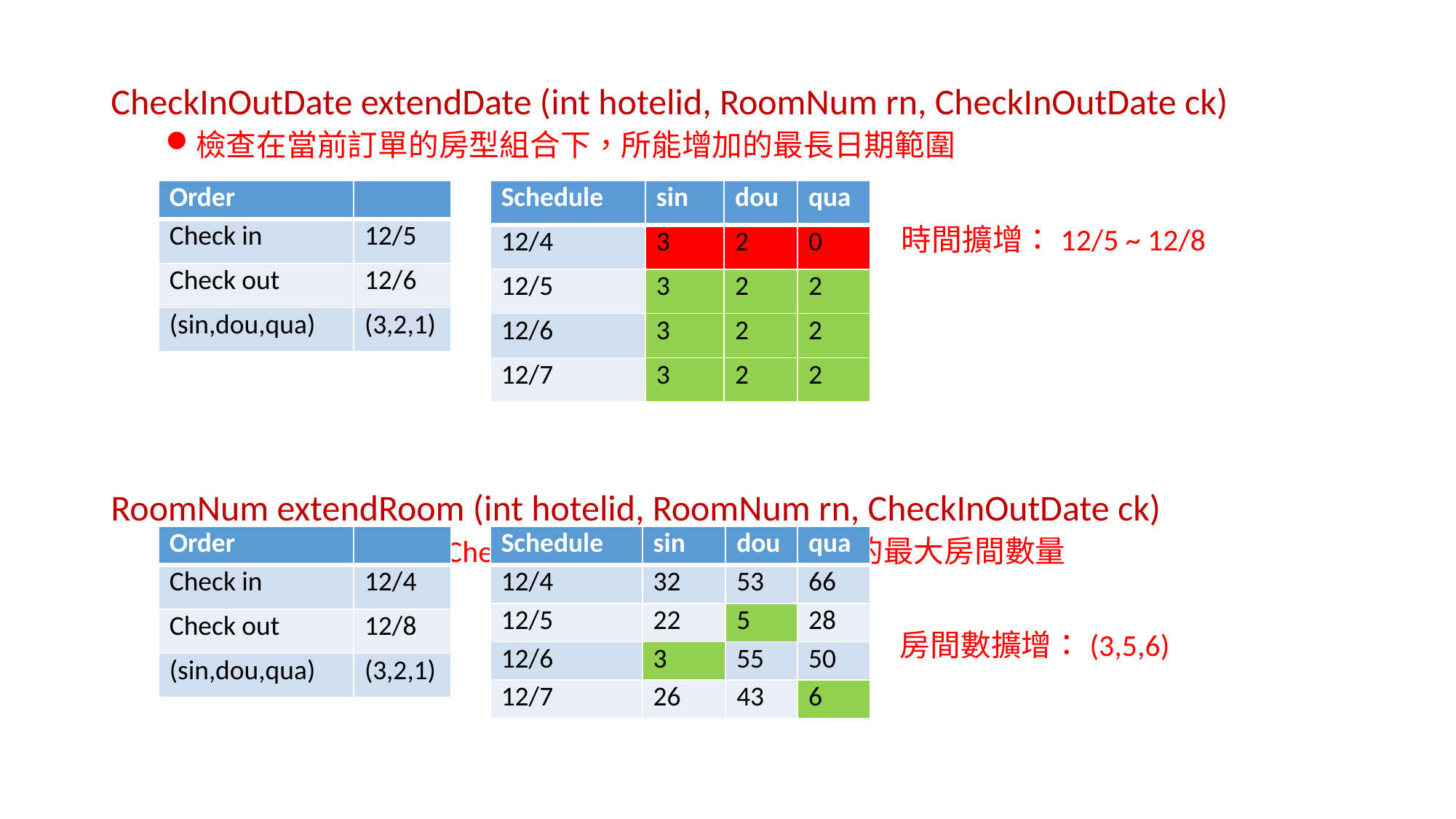

CheckInOutDate extendDate (int hotelid, RoomNum rn, CheckInOutDate ck)
檢查在當前訂單的房型組合下，所能增加的最長日期範圍

                                               時間擴增：12/5 ~ 12/8

RoomNum extendRoom (int hotelid, RoomNum rn, CheckInOutDate ck)
檢查在當前訂單的Check-in-out範圍內，所能擴增的最大房間數量

							  房間數擴增：(3,5,6)

| Order |  |
| --- | --- |
| Check in | 12/5 |
| Check out | 12/6 |
| (sin,dou,qua) | (3,2,1) |
| Schedule | sin | dou | qua |
| --- | --- | --- | --- |
| 12/4 | 3 | 2 | 0 |
| 12/5 | 3 | 2 | 2 |
| 12/6 | 3 | 2 | 2 |
| 12/7 | 3 | 2 | 2 |
| Order |  |
| --- | --- |
| Check in | 12/4 |
| Check out | 12/8 |
| (sin,dou,qua) | (3,2,1) |
| Schedule | sin | dou | qua |
| --- | --- | --- | --- |
| 12/4 | 32 | 53 | 66 |
| 12/5 | 22 | 5 | 28 |
| 12/6 | 3 | 55 | 50 |
| 12/7 | 26 | 43 | 6 |